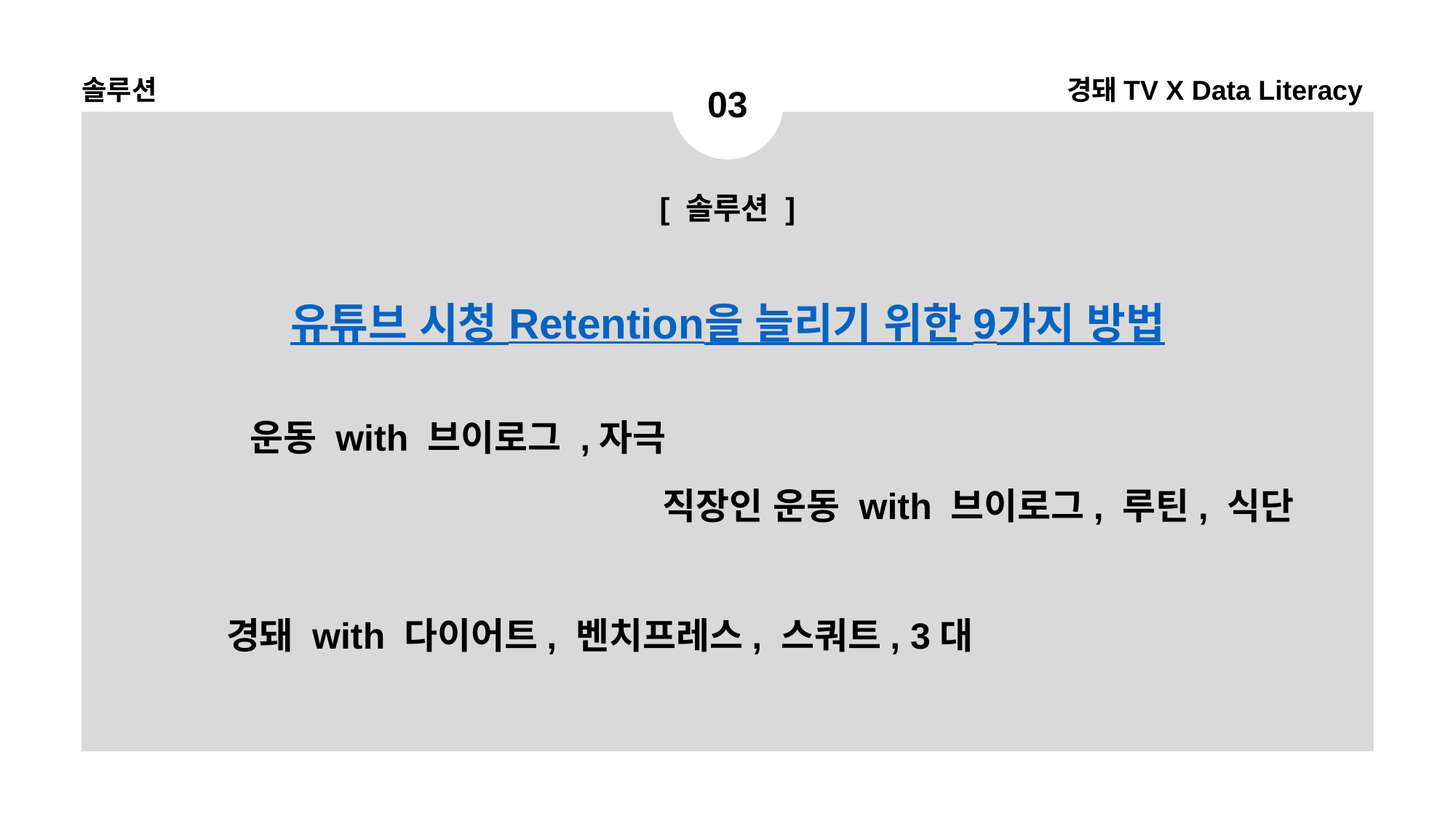

03
솔루션
경돼TV X Data Literacy
[ 솔루션 ]
유튜브 시청 Retention을 늘리기 위한 9가지 방법
운동 with 브이로그 ,자극
직장인 운동 with 브이로그, 루틴, 식단
경돼 with 다이어트, 벤치프레스, 스쿼트, 3대